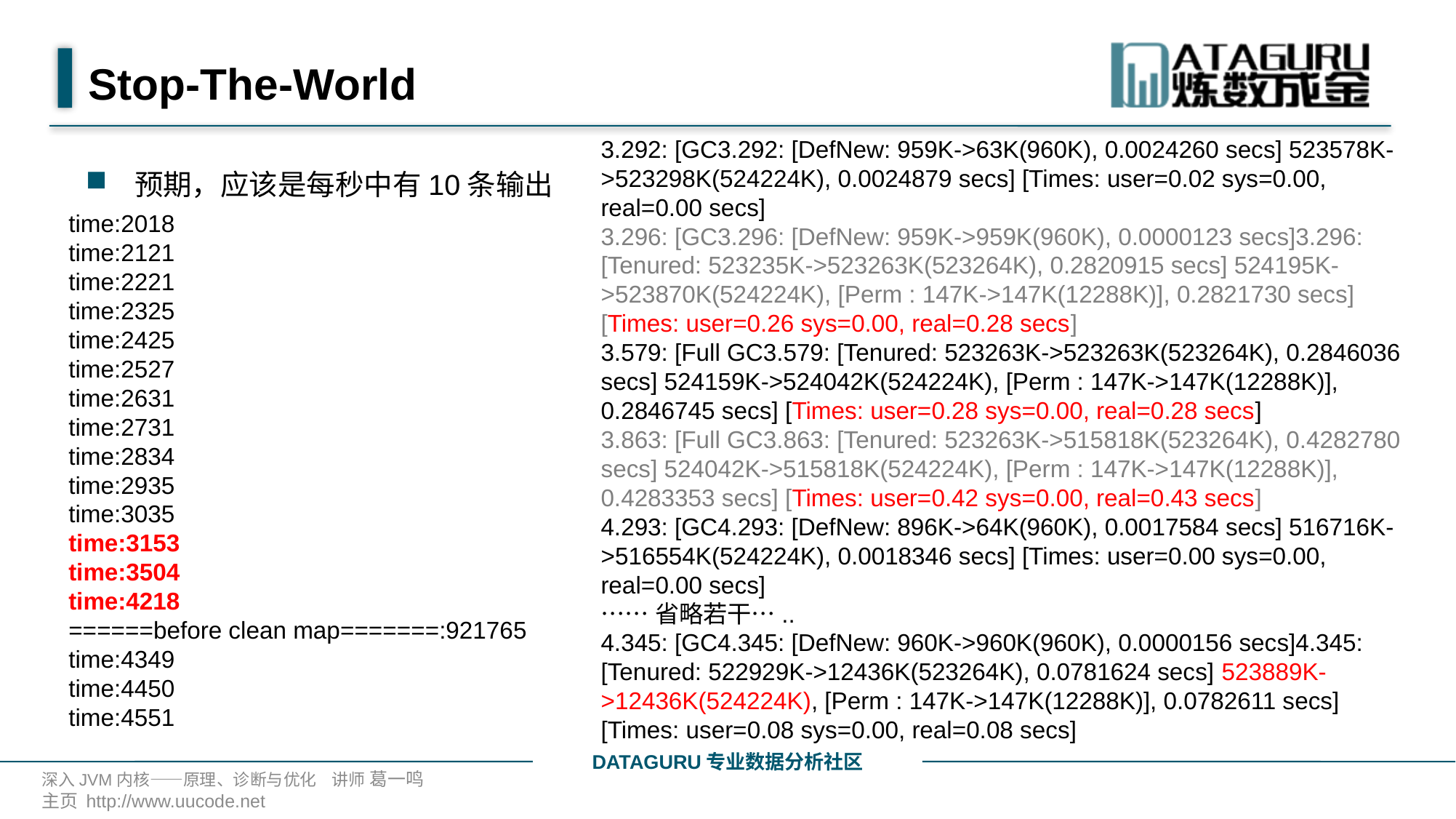

# Stop-The-World
3.292: [GC3.292: [DefNew: 959K->63K(960K), 0.0024260 secs] 523578K->523298K(524224K), 0.0024879 secs] [Times: user=0.02 sys=0.00, real=0.00 secs]
3.296: [GC3.296: [DefNew: 959K->959K(960K), 0.0000123 secs]3.296: [Tenured: 523235K->523263K(523264K), 0.2820915 secs] 524195K->523870K(524224K), [Perm : 147K->147K(12288K)], 0.2821730 secs] [Times: user=0.26 sys=0.00, real=0.28 secs]
3.579: [Full GC3.579: [Tenured: 523263K->523263K(523264K), 0.2846036 secs] 524159K->524042K(524224K), [Perm : 147K->147K(12288K)], 0.2846745 secs] [Times: user=0.28 sys=0.00, real=0.28 secs]
3.863: [Full GC3.863: [Tenured: 523263K->515818K(523264K), 0.4282780 secs] 524042K->515818K(524224K), [Perm : 147K->147K(12288K)], 0.4283353 secs] [Times: user=0.42 sys=0.00, real=0.43 secs]
4.293: [GC4.293: [DefNew: 896K->64K(960K), 0.0017584 secs] 516716K->516554K(524224K), 0.0018346 secs] [Times: user=0.00 sys=0.00, real=0.00 secs]
……省略若干…..
4.345: [GC4.345: [DefNew: 960K->960K(960K), 0.0000156 secs]4.345: [Tenured: 522929K->12436K(523264K), 0.0781624 secs] 523889K->12436K(524224K), [Perm : 147K->147K(12288K)], 0.0782611 secs] [Times: user=0.08 sys=0.00, real=0.08 secs]
预期，应该是每秒中有10条输出
time:2018
time:2121
time:2221
time:2325
time:2425
time:2527
time:2631
time:2731
time:2834
time:2935
time:3035
time:3153
time:3504
time:4218
======before clean map=======:921765
time:4349
time:4450
time:4551